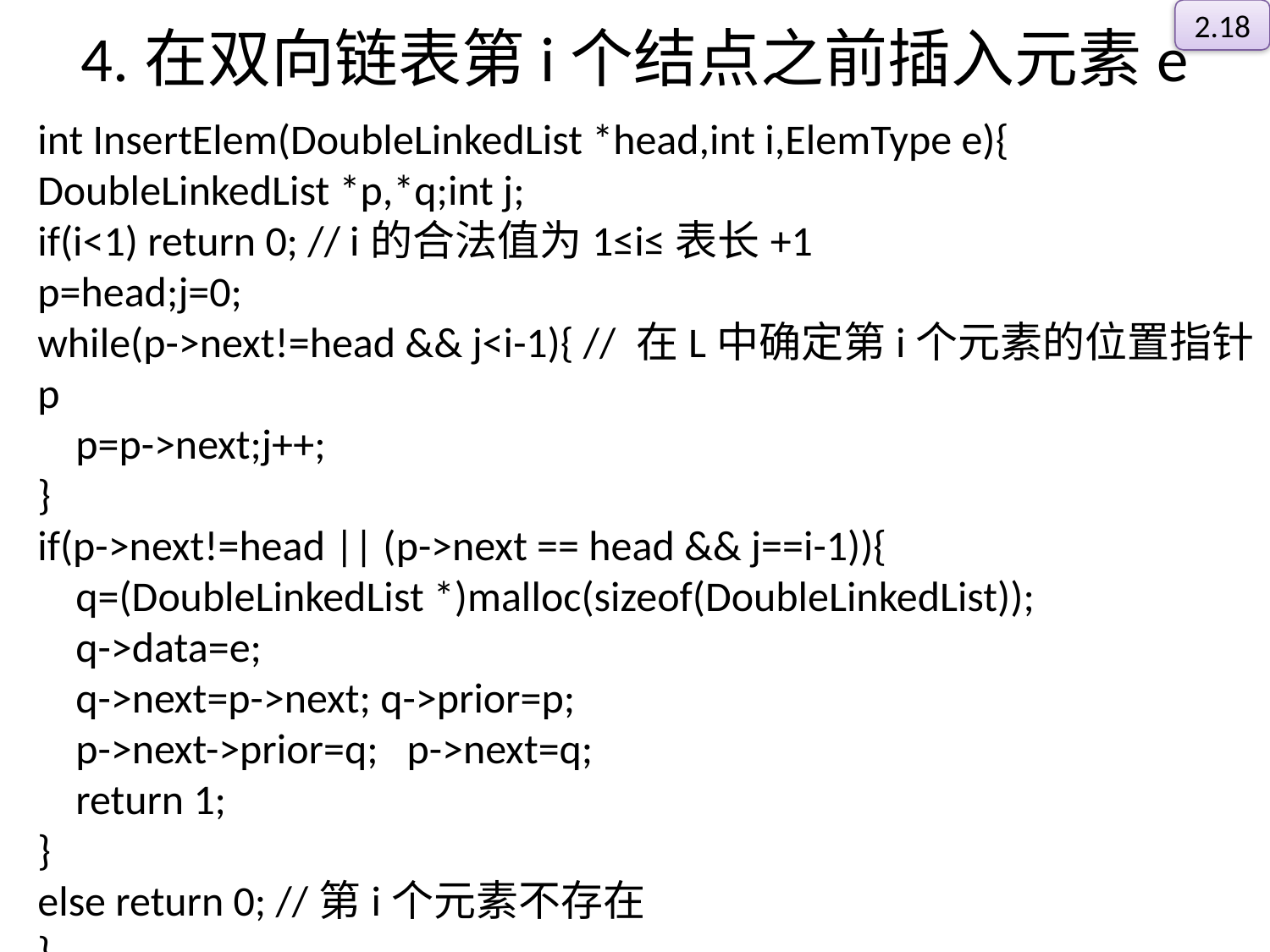

2.18
# 4.在双向链表第i个结点之前插入元素e
int InsertElem(DoubleLinkedList *head,int i,ElemType e){
DoubleLinkedList *p,*q;int j;
if(i<1) return 0; // i的合法值为1≤i≤表长+1
p=head;j=0;
while(p->next!=head && j<i-1){ // 在L中确定第i个元素的位置指针p
    p=p->next;j++;
}
if(p->next!=head || (p->next == head && j==i-1)){
    q=(DoubleLinkedList *)malloc(sizeof(DoubleLinkedList));
    q->data=e;
    q->next=p->next; q->prior=p;
    p->next->prior=q;   p->next=q;
    return 1;
}
else return 0; //第i个元素不存在
}